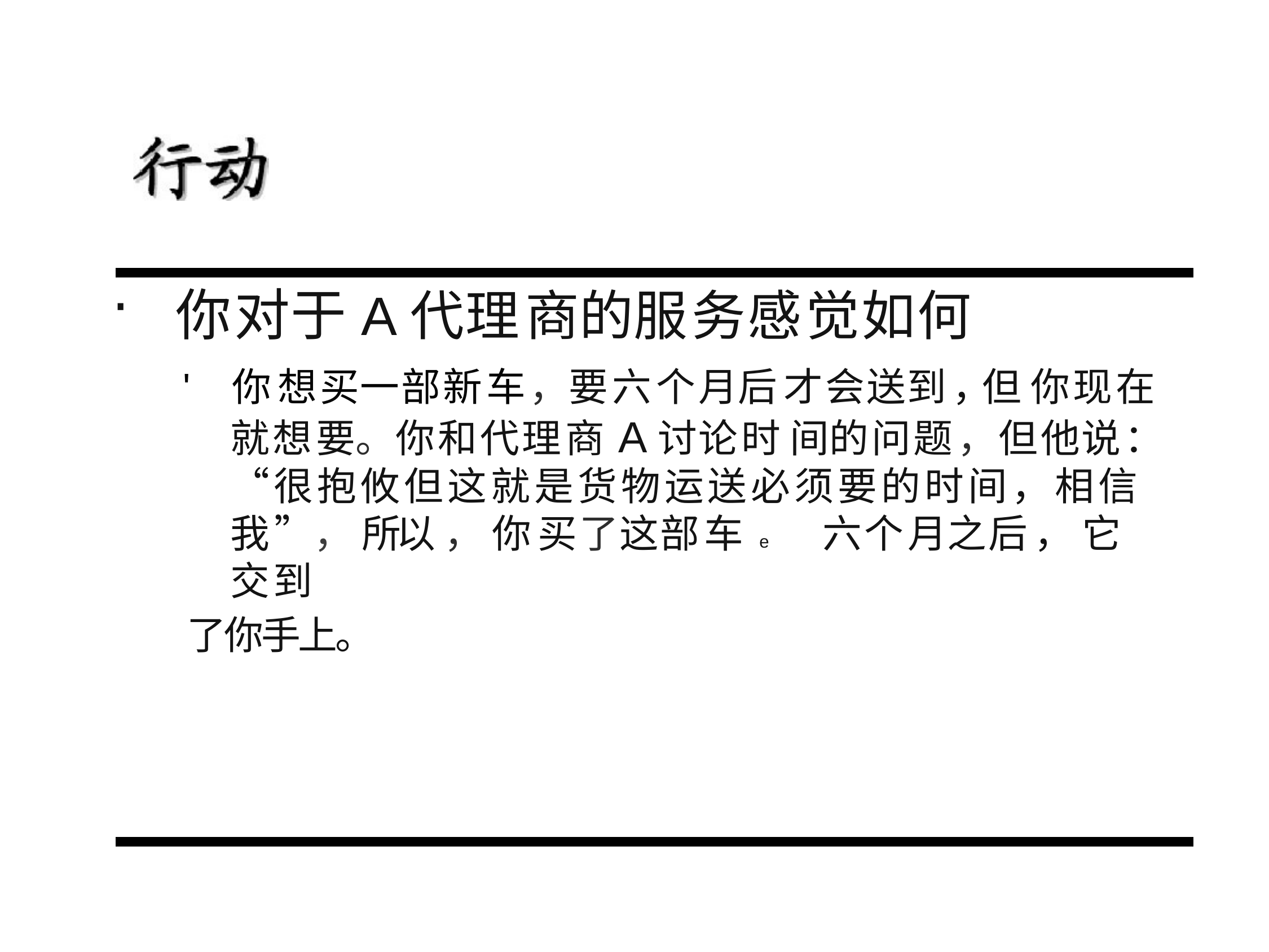

你对于A代理商的服务感觉如何
' 你想买一部新车，要六个月后才会送到，但 你现在 就想要。你和代理商A讨论时 间的问题，但他说：  “很抱攸但这就是货物运送必须要的时间，相信 我”， 所以 ， 你买了这部车e	六个月之后， 它交到
了你手上。